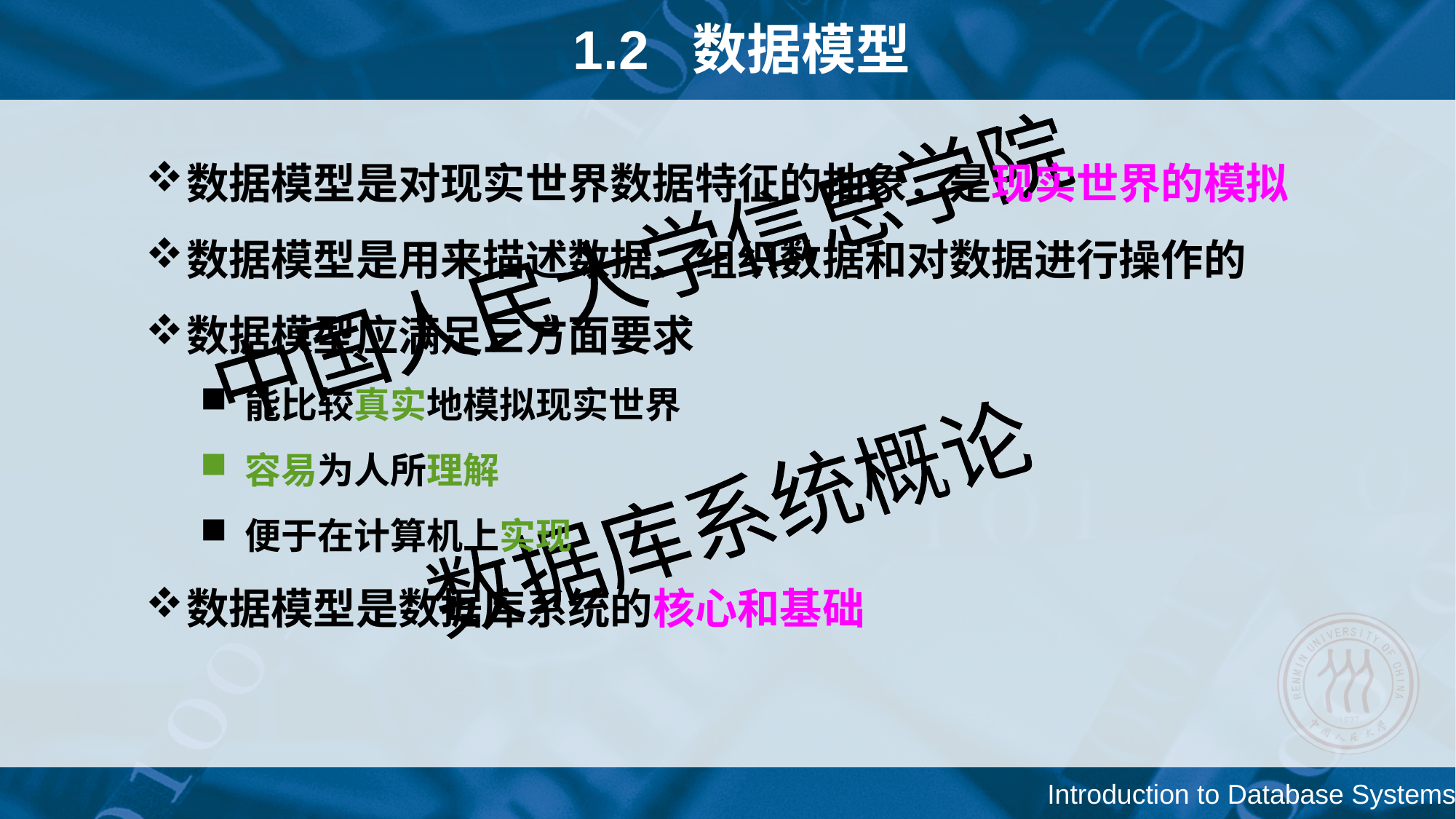

# 1.2  数据模型
数据模型是对现实世界数据特征的抽象，是现实世界的模拟
数据模型是用来描述数据、组织数据和对数据进行操作的
数据模型应满足三方面要求
 能比较真实地模拟现实世界
 容易为人所理解
 便于在计算机上实现
数据模型是数据库系统的核心和基础